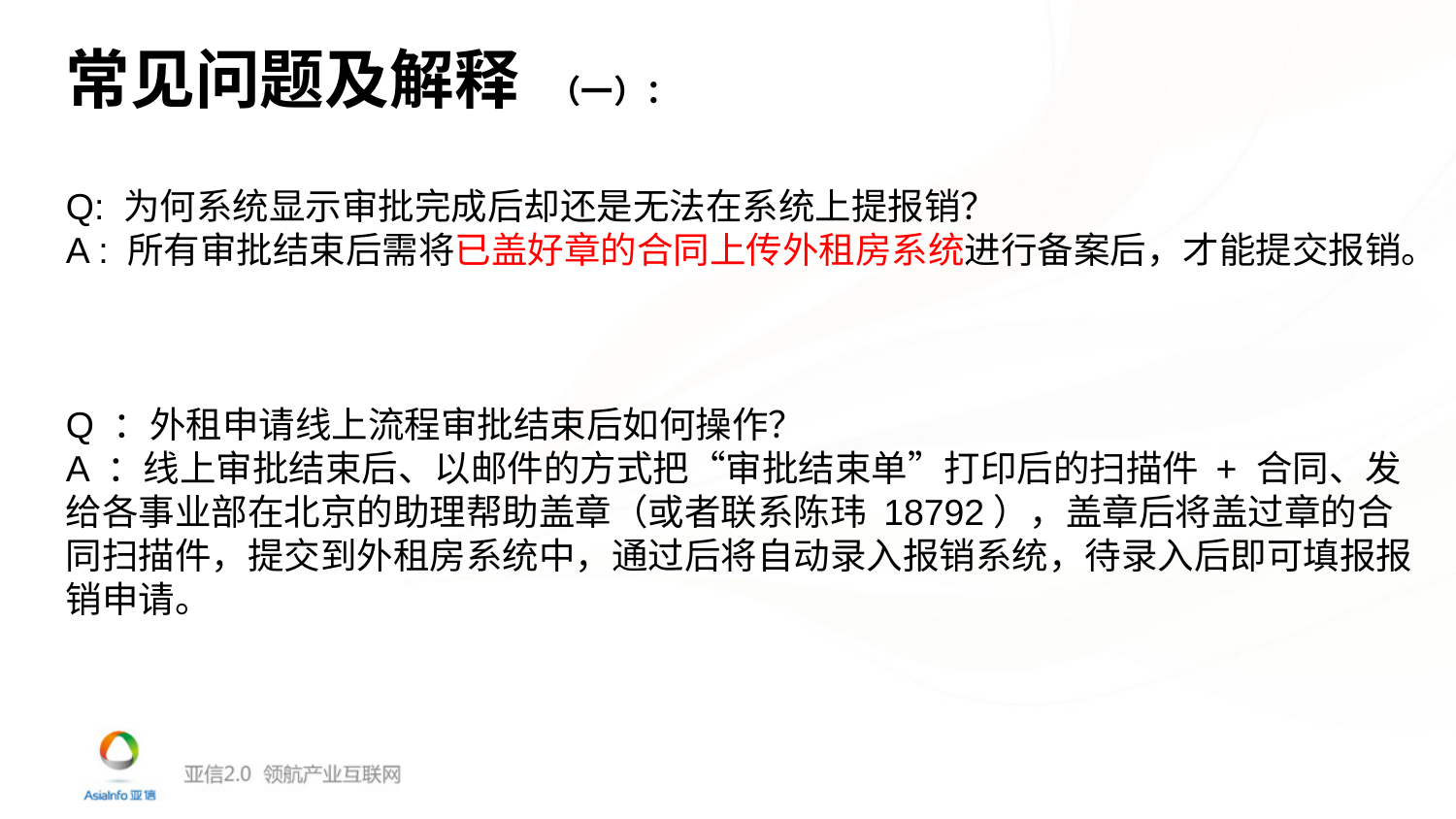

常见问题及解释  （一）：
Q: 为何系统显示审批完成后却还是无法在系统上提报销？
A : 所有审批结束后需将已盖好章的合同上传外租房系统进行备案后，才能提交报销。

Q ：外租申请线上流程审批结束后如何操作？
A ：线上审批结束后、以邮件的方式把“审批结束单”打印后的扫描件 + 合同、发给各事业部在北京的助理帮助盖章（或者联系陈玮 18792），盖章后将盖过章的合同扫描件，提交到外租房系统中，通过后将自动录入报销系统，待录入后即可填报报销申请。